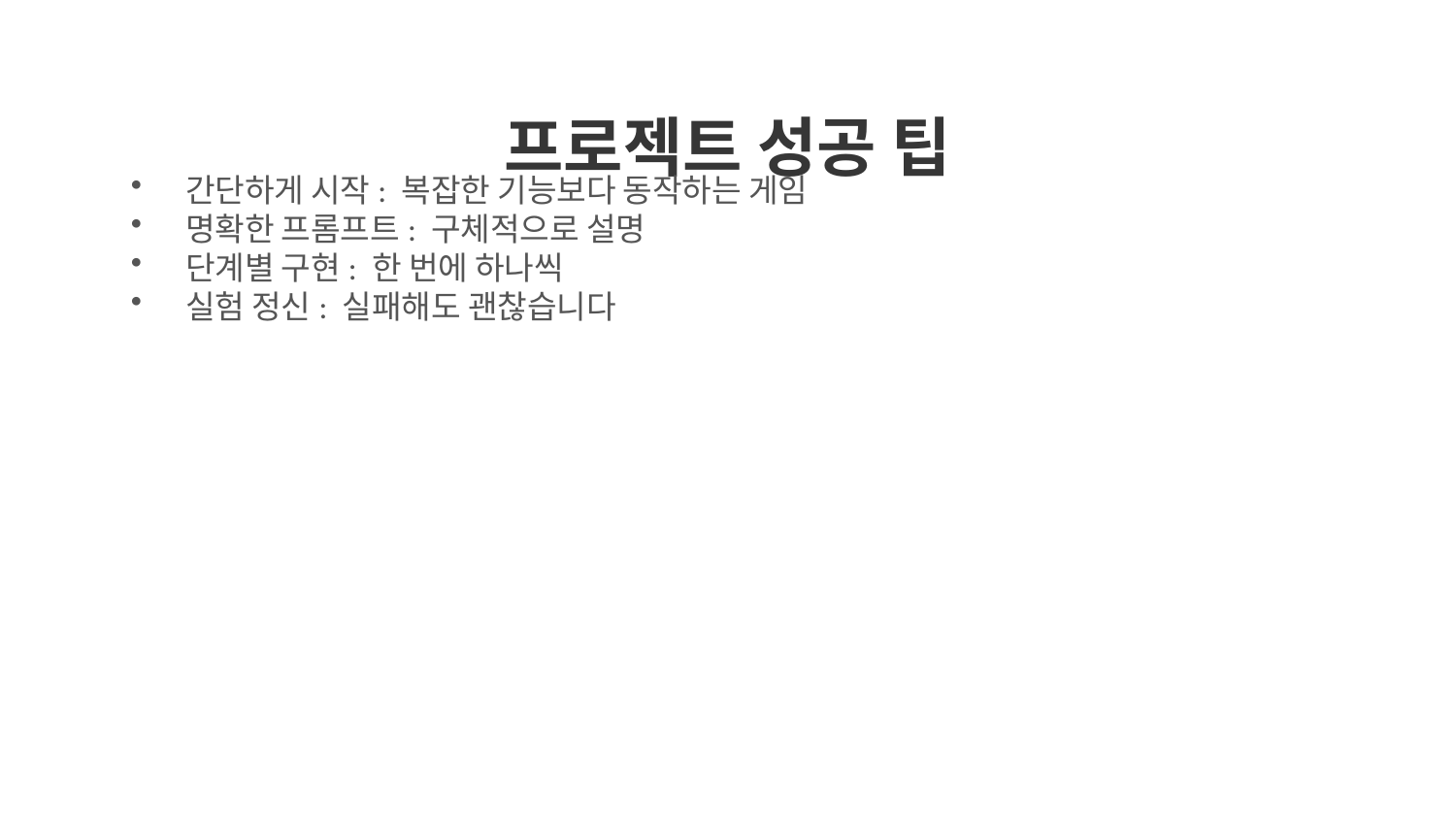

프로젝트 성공 팁
간단하게 시작: 복잡한 기능보다 동작하는 게임
명확한 프롬프트: 구체적으로 설명
단계별 구현: 한 번에 하나씩
실험 정신: 실패해도 괜찮습니다